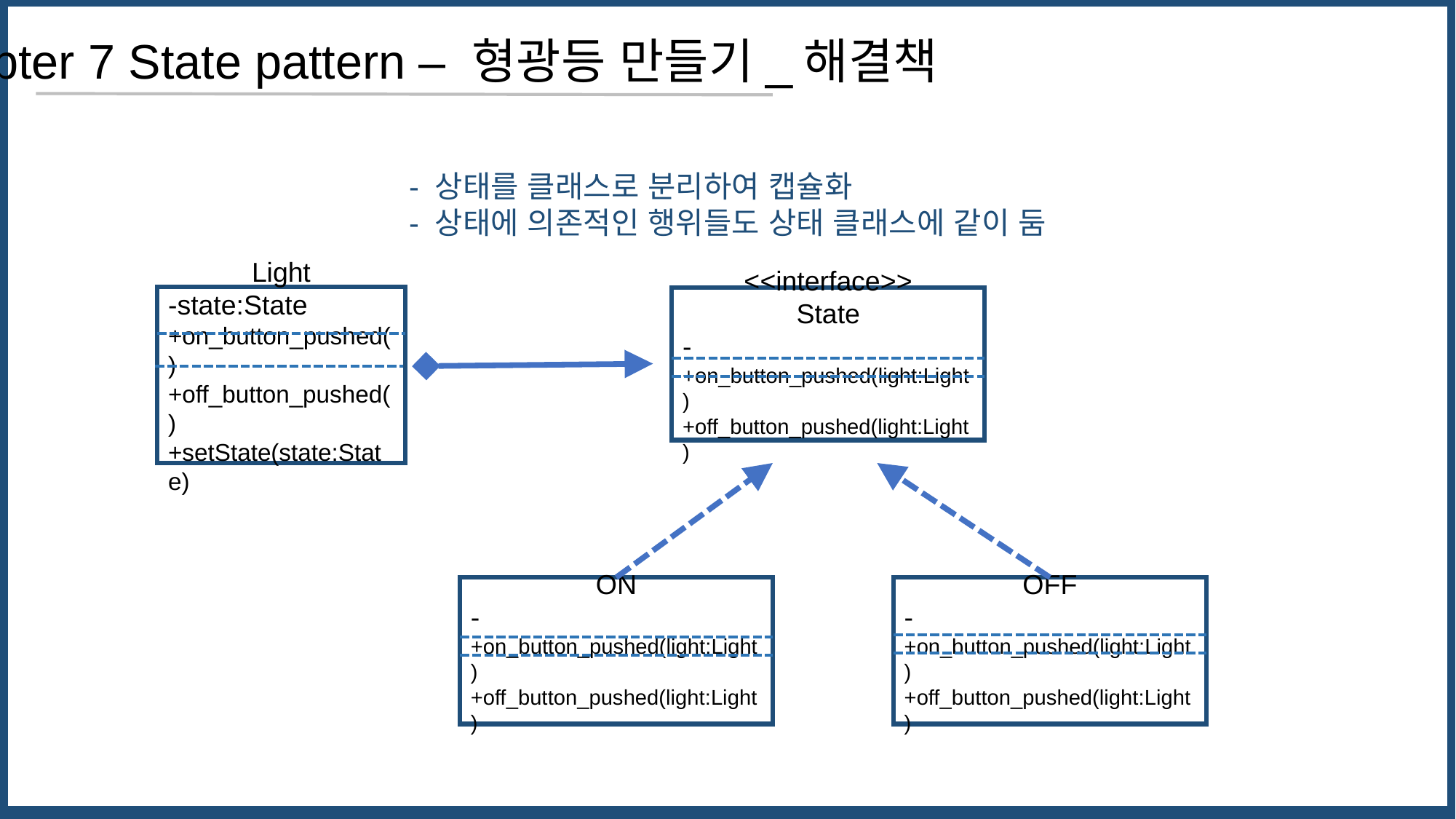

Chapter 7 State pattern – 형광등 만들기_해결책
- 상태를 클래스로 분리하여 캡슐화
- 상태에 의존적인 행위들도 상태 클래스에 같이 둠
Light
-state:State
+on_button_pushed()
+off_button_pushed()
+setState(state:State)
<<interface>>
State
-+on_button_pushed(light:Light)
+off_button_pushed(light:Light)
ON
-+on_button_pushed(light:Light)
+off_button_pushed(light:Light)
OFF
-+on_button_pushed(light:Light)
+off_button_pushed(light:Light)